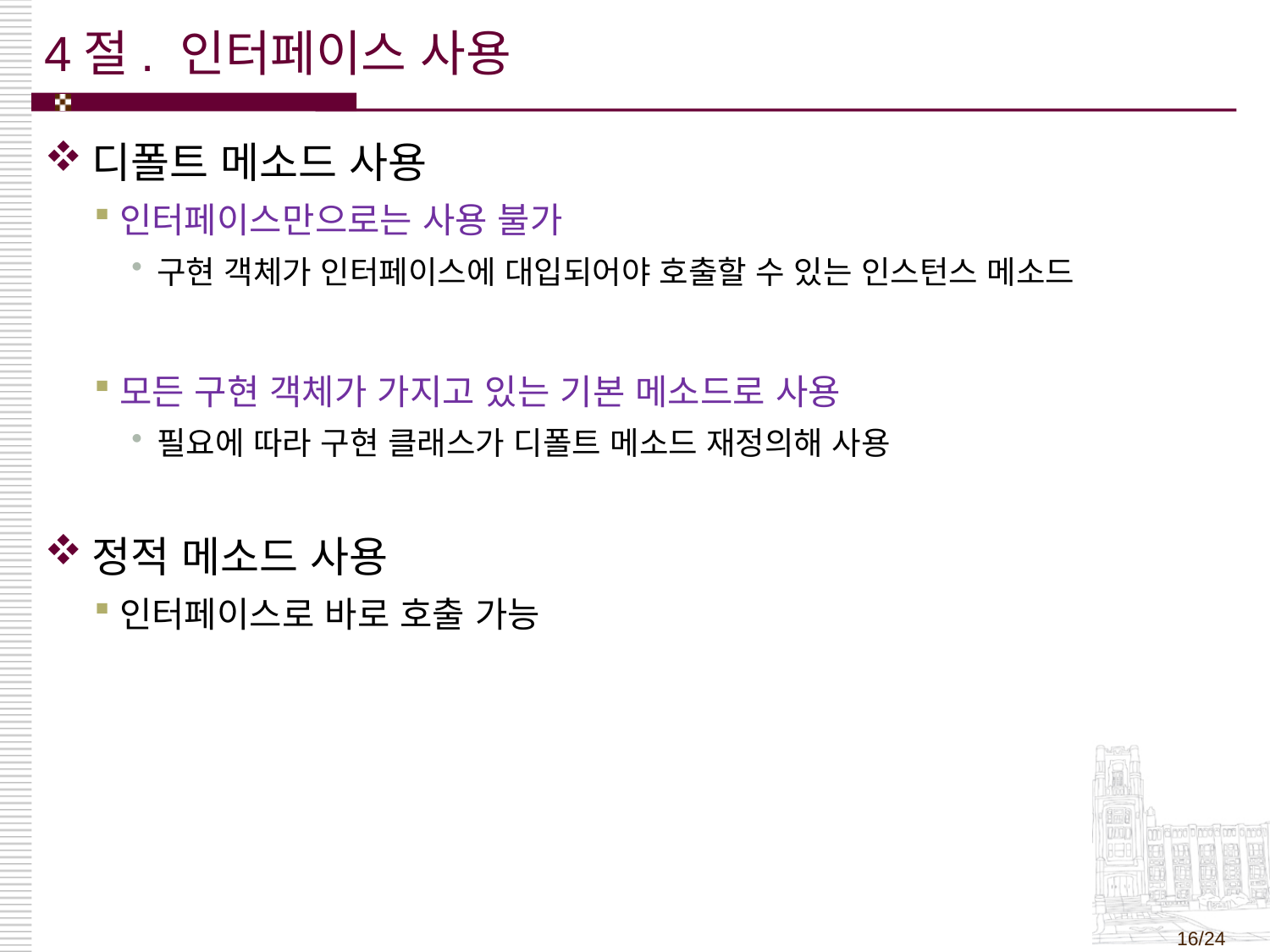

# 4절. 인터페이스 사용
디폴트 메소드 사용
인터페이스만으로는 사용 불가
구현 객체가 인터페이스에 대입되어야 호출할 수 있는 인스턴스 메소드

모든 구현 객체가 가지고 있는 기본 메소드로 사용
필요에 따라 구현 클래스가 디폴트 메소드 재정의해 사용

정적 메소드 사용
인터페이스로 바로 호출 가능